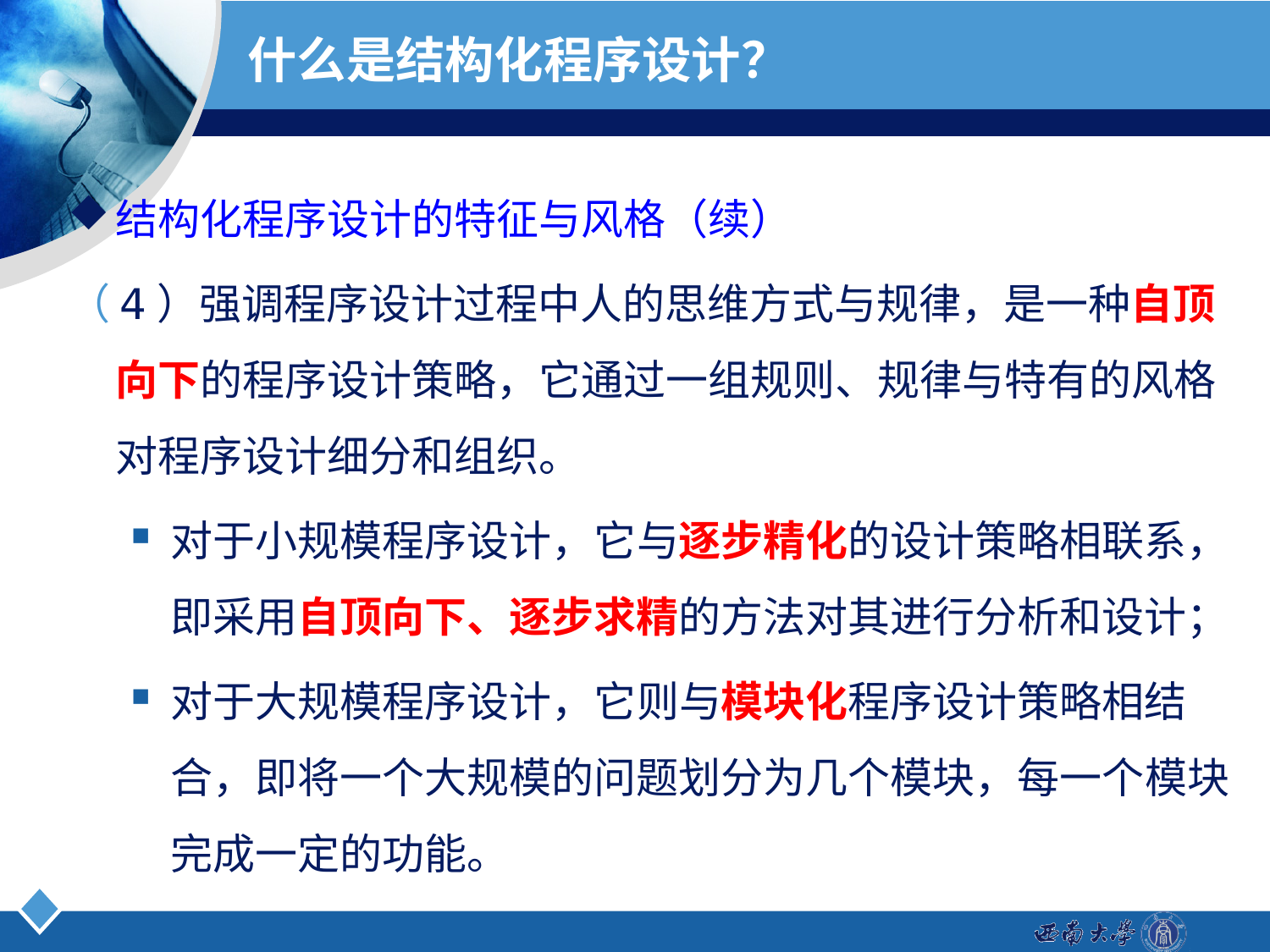

# 什么是结构化程序设计？
结构化程序设计的特征与风格（续）
（4）强调程序设计过程中人的思维方式与规律，是一种自顶向下的程序设计策略，它通过一组规则、规律与特有的风格对程序设计细分和组织。
对于小规模程序设计，它与逐步精化的设计策略相联系，即采用自顶向下、逐步求精的方法对其进行分析和设计；
对于大规模程序设计，它则与模块化程序设计策略相结合，即将一个大规模的问题划分为几个模块，每一个模块完成一定的功能。